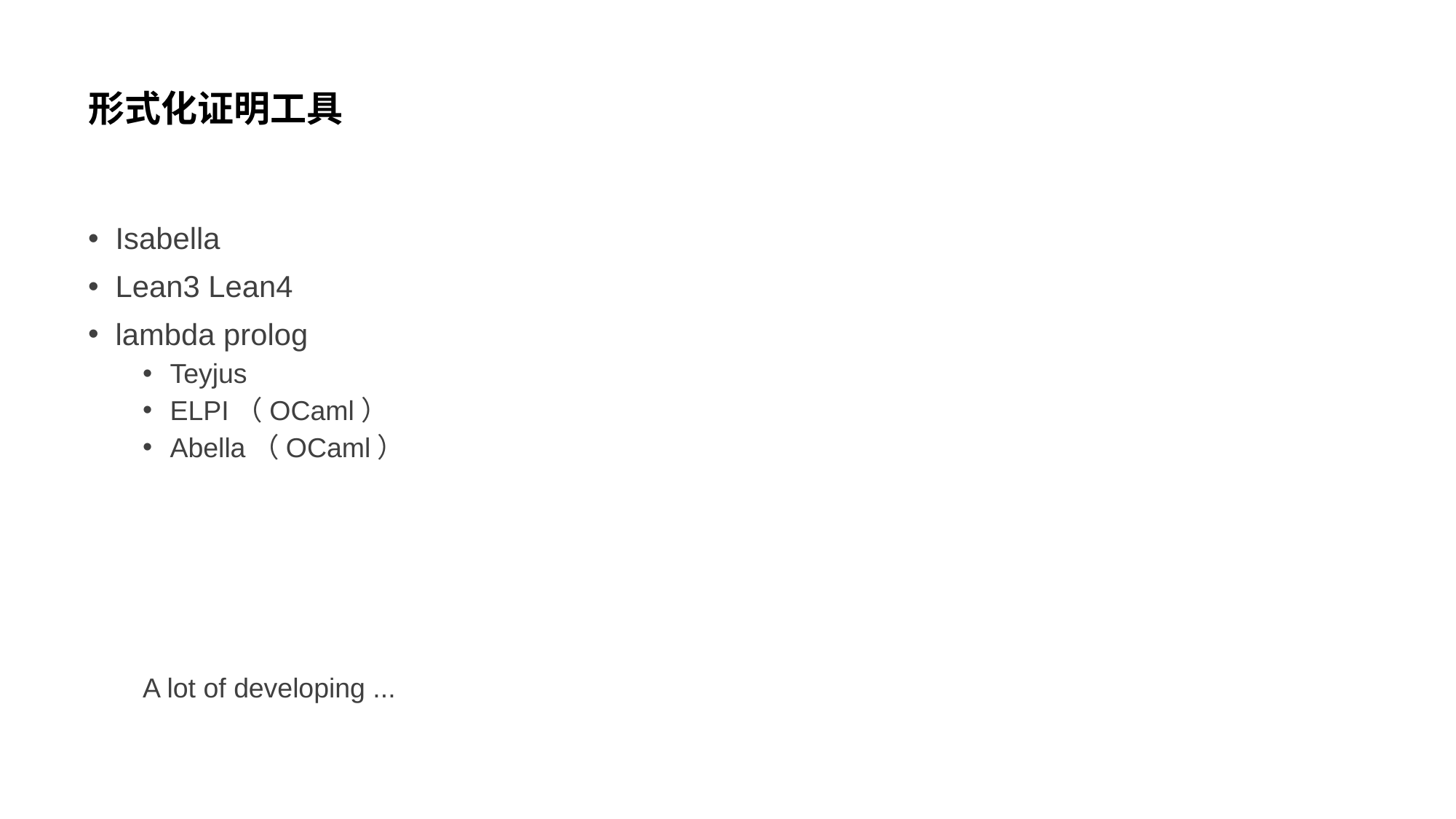

# 形式化证明工具
Isabella
Lean3 Lean4
lambda prolog
Teyjus
ELPI（OCaml）
Abella（OCaml）

A lot of developing ...